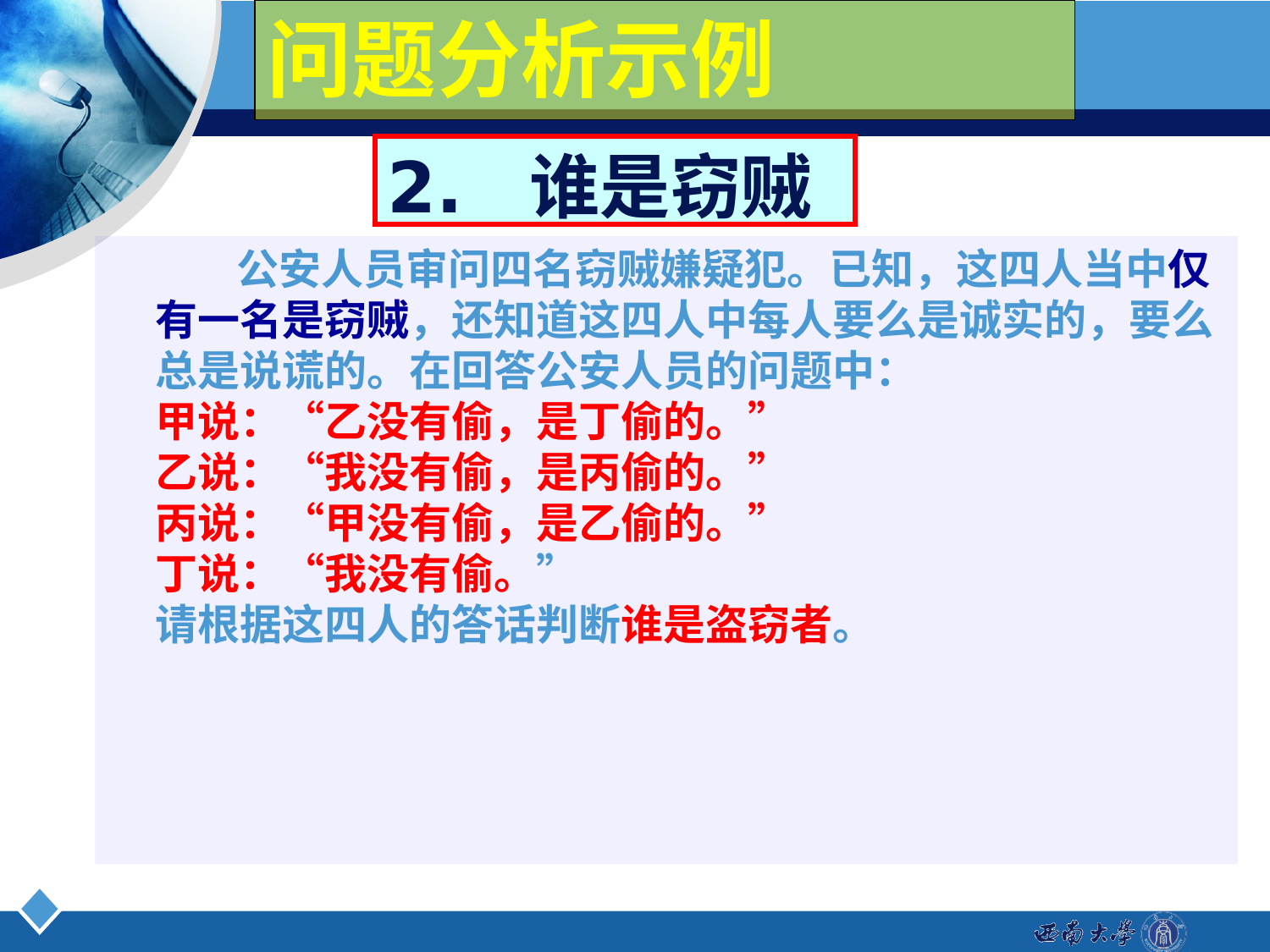

问题分析示例
# 2.  谁是窃贼
          公安人员审问四名窃贼嫌疑犯。已知，这四人当中仅有一名是窃贼，还知道这四人中每人要么是诚实的，要么总是说谎的。在回答公安人员的问题中：
甲说：“乙没有偷，是丁偷的。”
乙说：“我没有偷，是丙偷的。”
丙说：“甲没有偷，是乙偷的。”
丁说：“我没有偷。”
请根据这四人的答话判断谁是盗窃者。